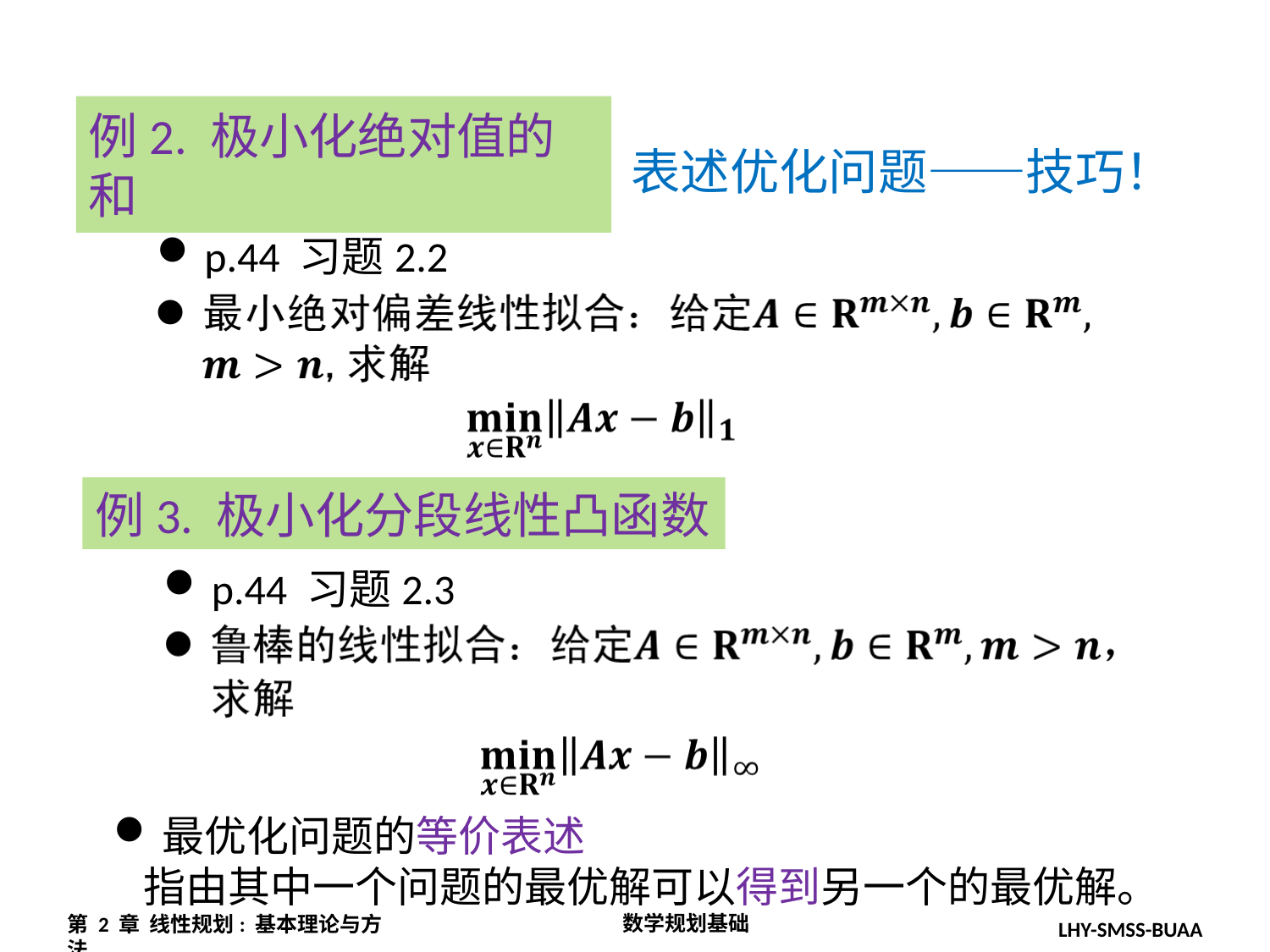

例2. 极小化绝对值的和
表述优化问题——技巧！
p.44 习题2.2

例3. 极小化分段线性凸函数
p.44 习题2.3

最优化问题的等价表述
  指由其中一个问题的最优解可以得到另一个的最优解。